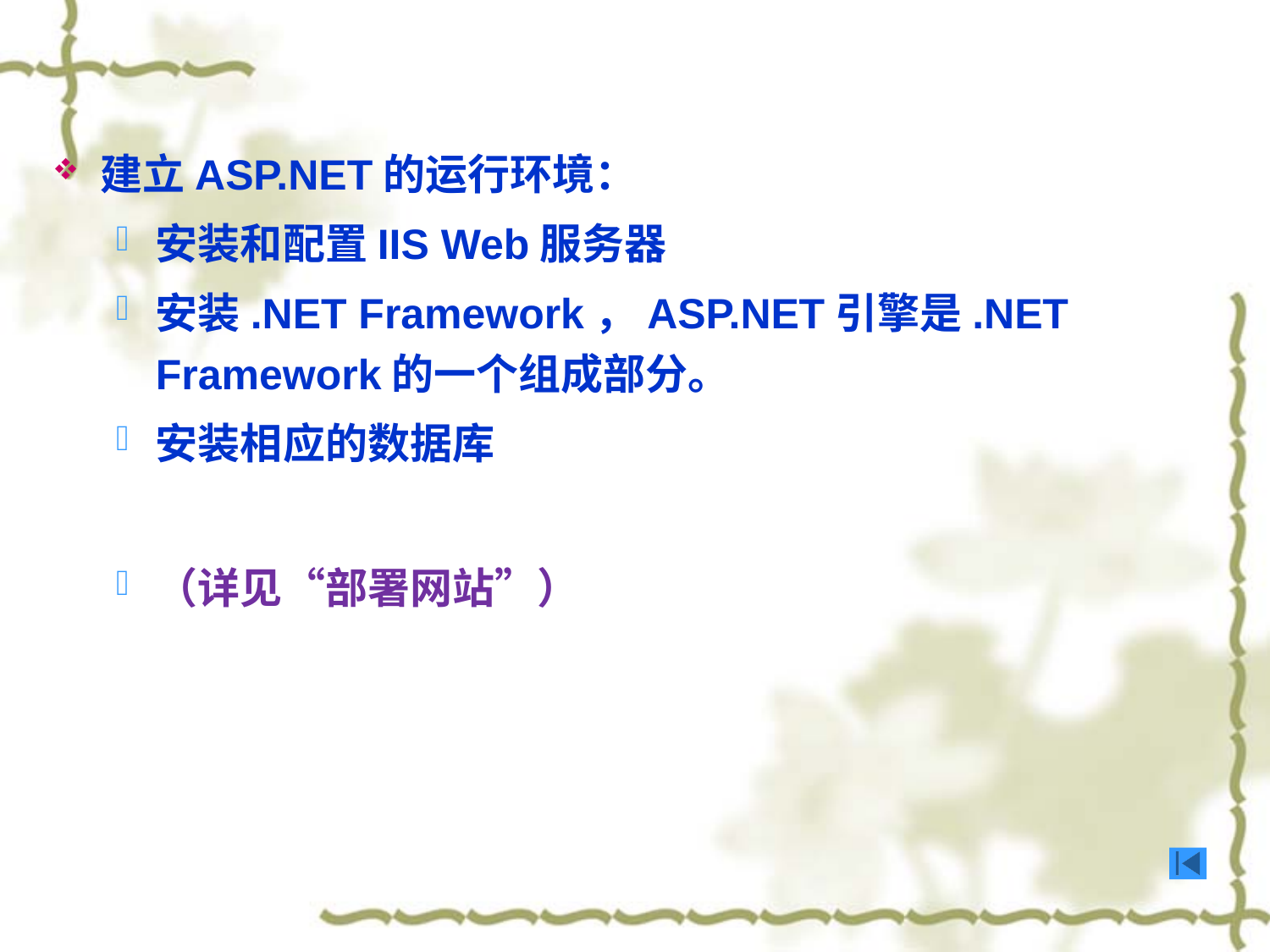

建立ASP.NET的运行环境：
安装和配置IIS Web服务器
安装.NET Framework，ASP.NET引擎是.NET Framework的一个组成部分。
安装相应的数据库

（详见“部署网站”）